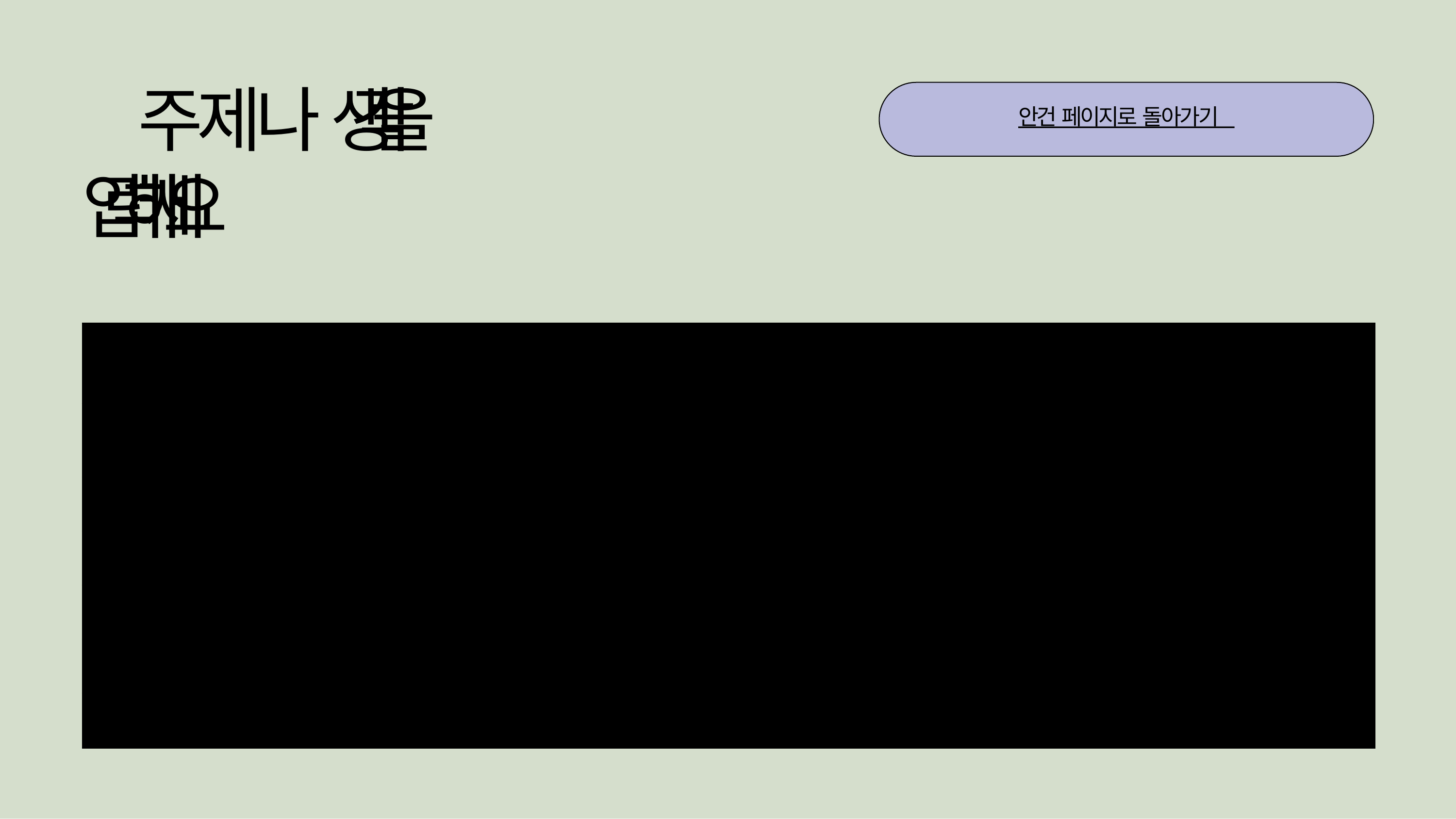

# 주제나 생각을
입력하세요

안건 페이지로 돌아가기

열 이름을 입력하세요

텍스트를 추가하려면
두 번 클릭하세요
열 이름을 입력하세요
열 이름을 입력하세요
열 이름을 입력하세요
열 이름을 입력하세요